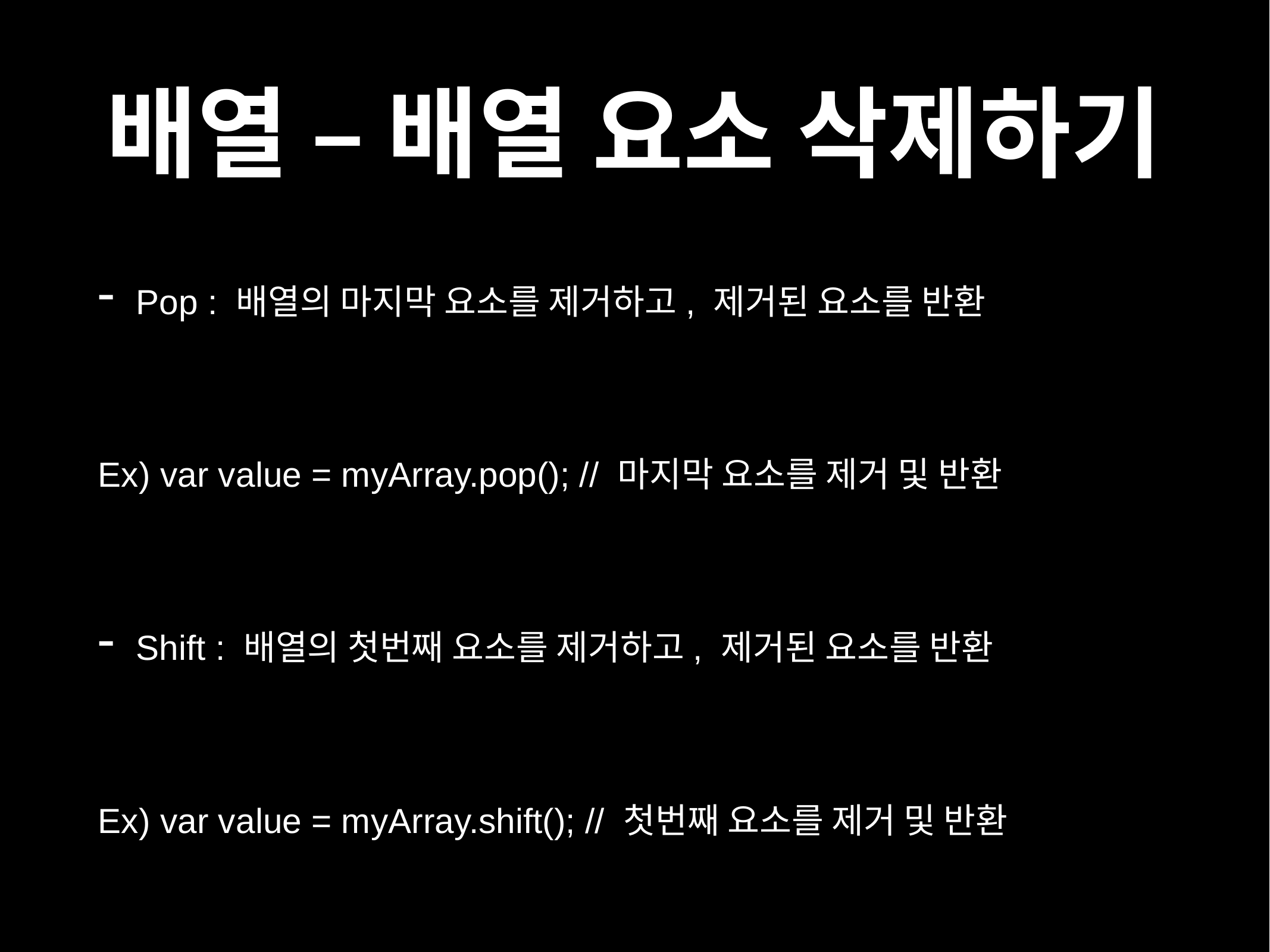

# 배열 – 배열 요소 삭제하기
Pop : 배열의 마지막 요소를 제거하고, 제거된 요소를 반환

Ex) var value = myArray.pop(); // 마지막 요소를 제거 및 반환

Shift : 배열의 첫번째 요소를 제거하고, 제거된 요소를 반환

Ex) var value = myArray.shift(); // 첫번째 요소를 제거 및 반환